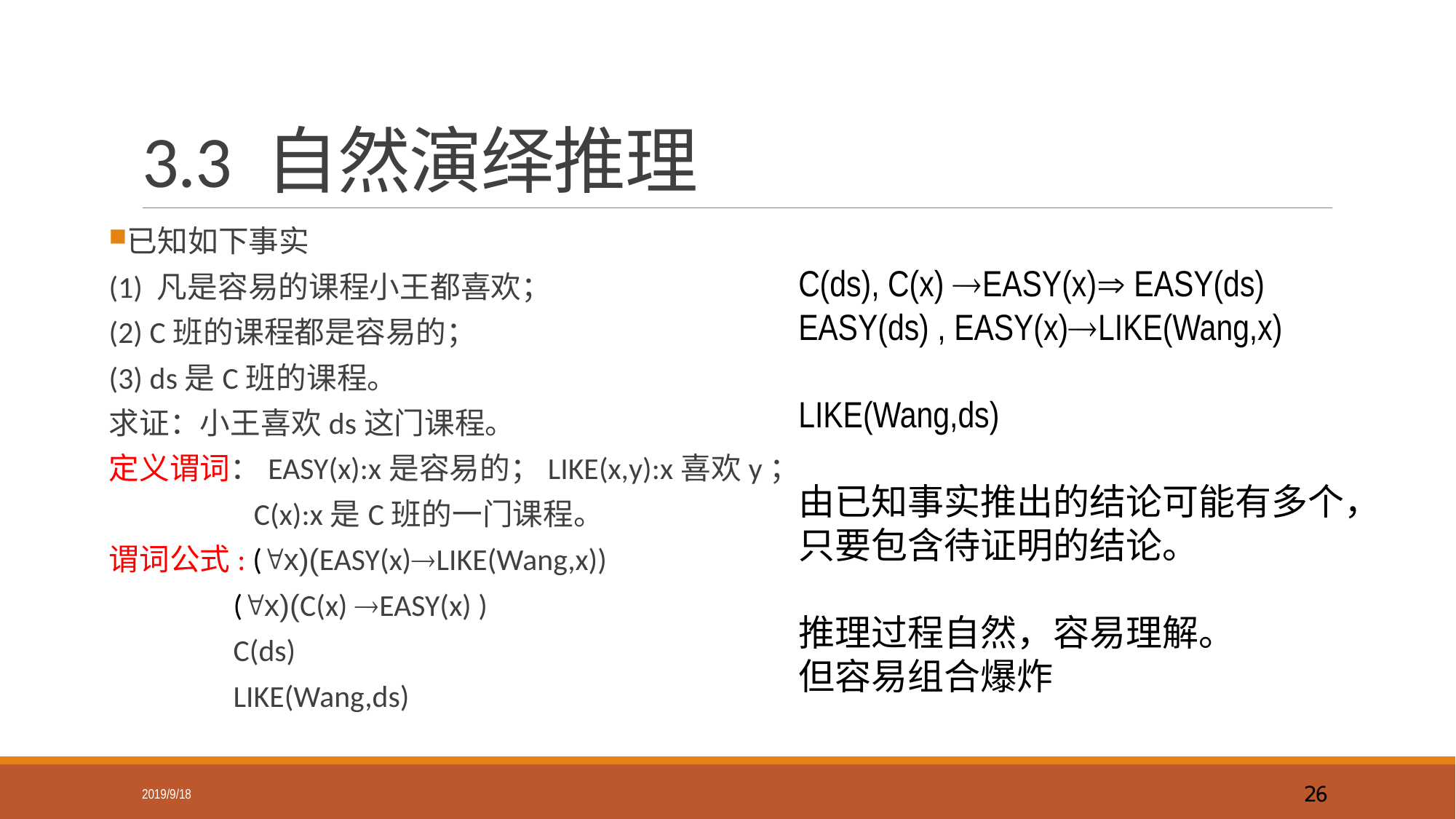

# 3.3 自然演绎推理
已知如下事实
(1) 凡是容易的课程小王都喜欢；
(2) C班的课程都是容易的；
(3) ds是C班的课程。
求证：小王喜欢ds这门课程。
定义谓词：EASY(x):x是容易的；LIKE(x,y):x喜欢y；
                     C(x):x是C班的一门课程。
谓词公式: (∀x)(EASY(x)→LIKE(Wang,x))
                  (∀x)(C(x) →EASY(x) )
                  C(ds)
                  LIKE(Wang,ds)
C(ds), C(x) →EASY(x)⇒ EASY(ds)
EASY(ds) , EASY(x)→LIKE(Wang,x)

LIKE(Wang,ds)

由已知事实推出的结论可能有多个，只要包含待证明的结论。

推理过程自然，容易理解。
但容易组合爆炸

2019/9/18
26